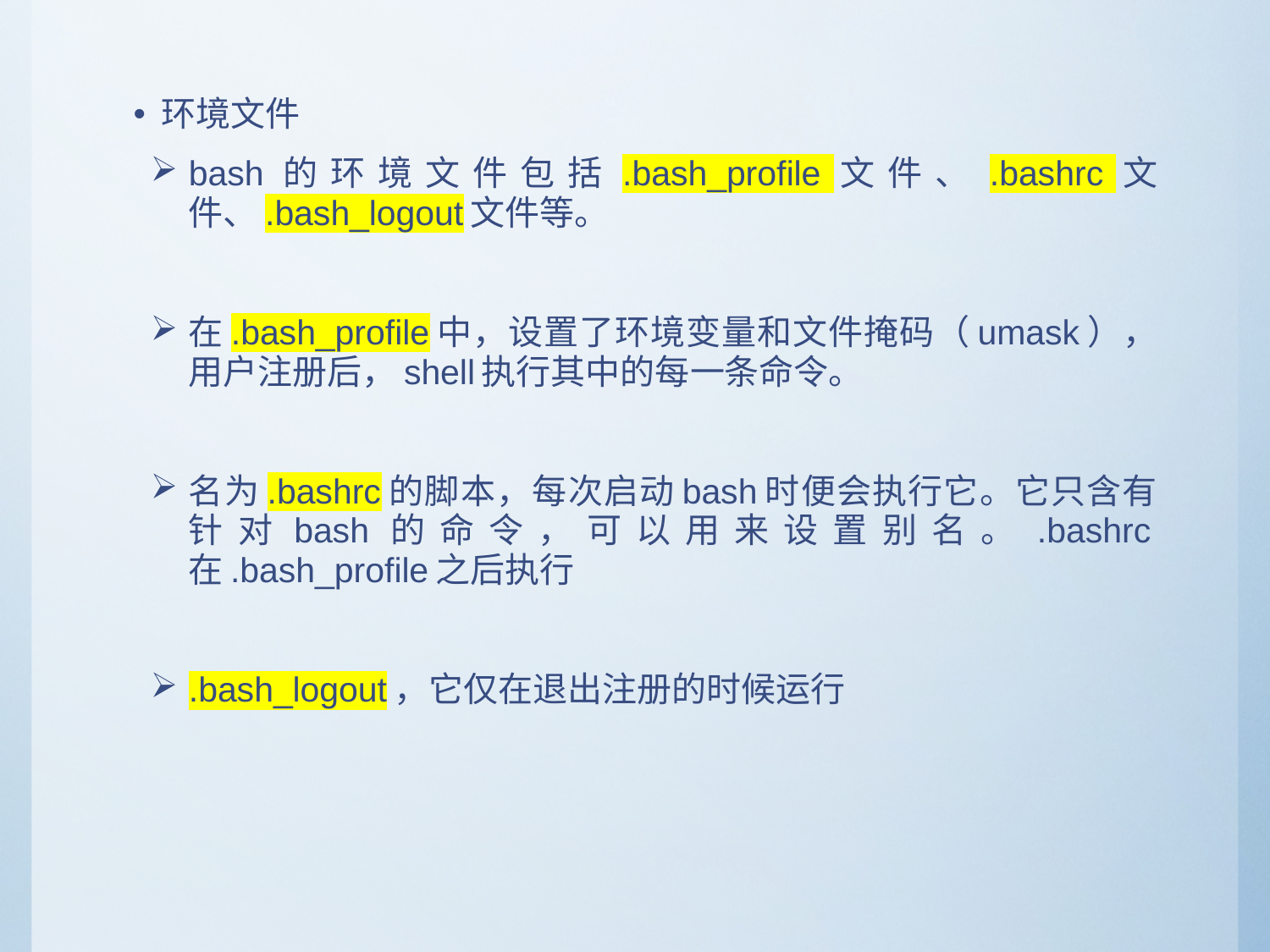

环境文件
bash的环境文件包括.bash_profile文件、.bashrc文件、.bash_logout文件等。

在.bash_profile中，设置了环境变量和文件掩码（umask），用户注册后，shell执行其中的每一条命令。

名为.bashrc的脚本，每次启动bash时便会执行它。它只含有针对bash的命令，可以用来设置别名。.bashrc在.bash_profile之后执行

.bash_logout，它仅在退出注册的时候运行